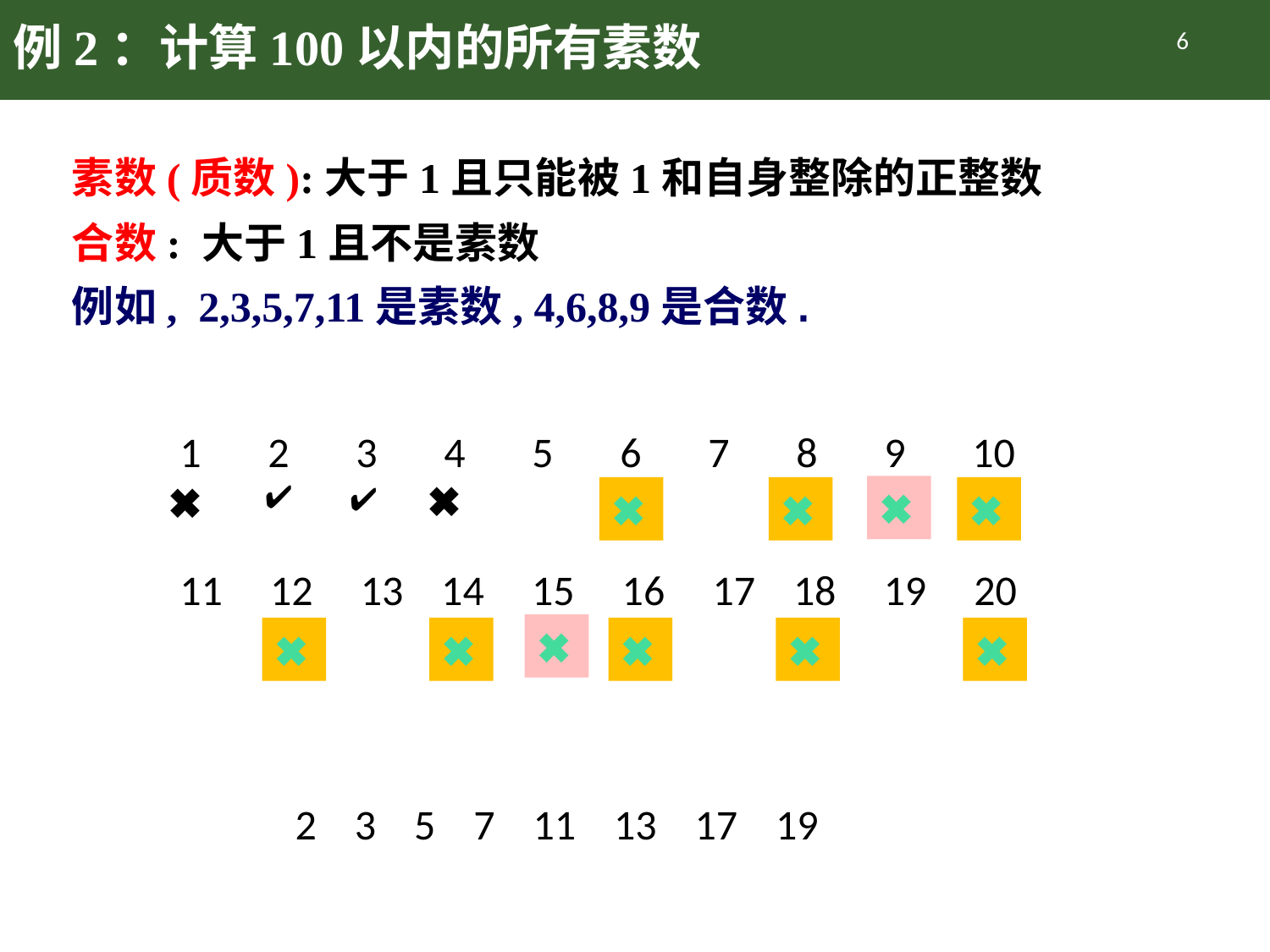

# 例2：计算100以内的所有素数
6
素数(质数):大于1且只能被1和自身整除的正整数
合数: 大于1且不是素数
例如,  2,3,5,7,11是素数, 4,6,8,9是合数.
1       2       3       4       5       6       7       8       9       10
✖️
✖️
✔️
✔️
✖️
✖️
✖️
✖️
✖️
✖️
✖️
✖️
✖️
✖️
11     12     13    14     15     16     17    18     19     20
2    3    5    7    11    13    17    19